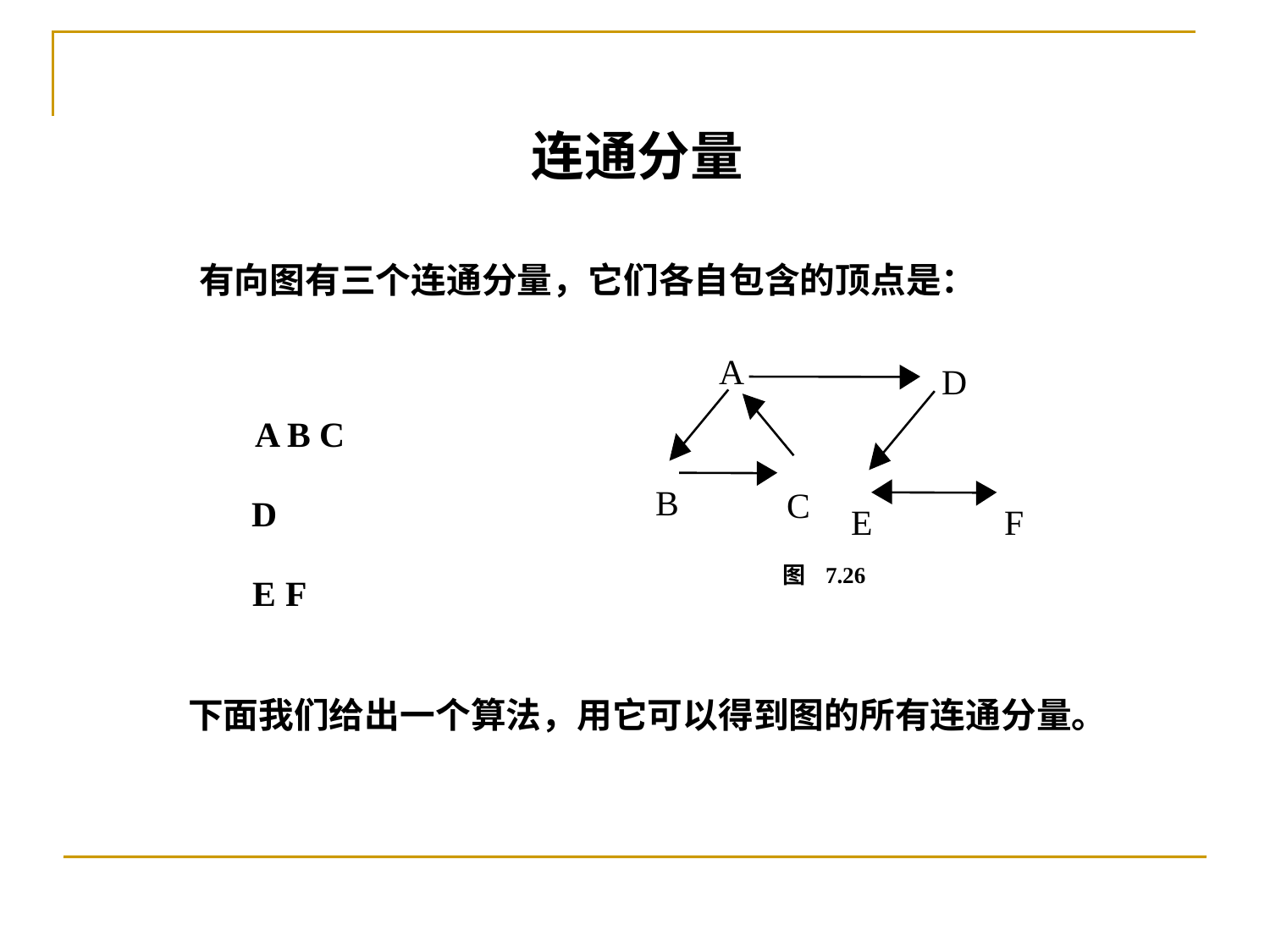

连通分量
有向图有三个连通分量，它们各自包含的顶点是：
A

D

A B C

B
C
D
E
F

图
7.26
E F
下面我们给出一个算法，用它可以得到图的所有连通分量。